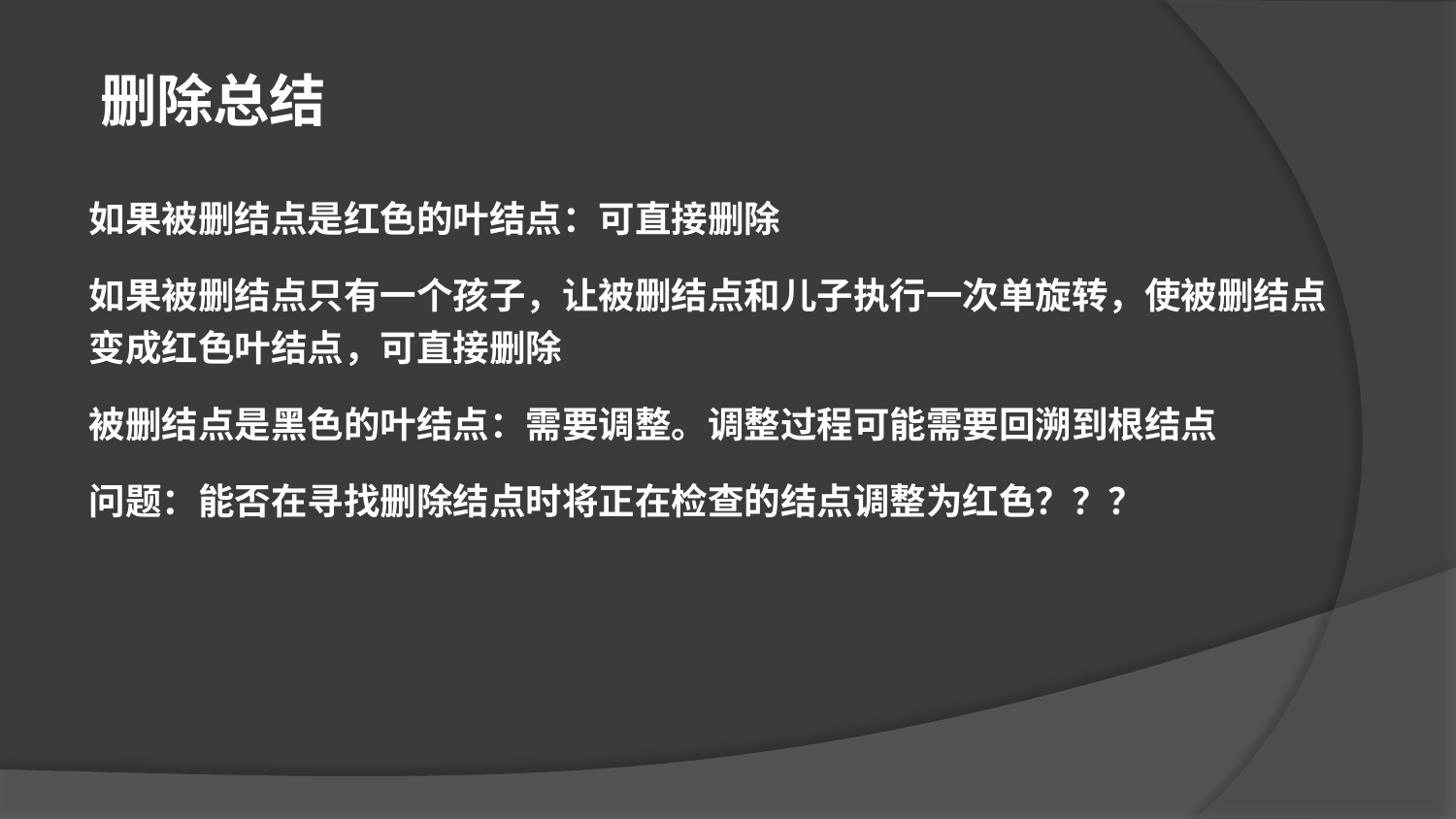

删除总结
如果被删结点是红色的叶结点：可直接删除
如果被删结点只有一个孩子，让被删结点和儿子执行一次单旋转，使被删结点变成红色叶结点，可直接删除
被删结点是黑色的叶结点：需要调整。调整过程可能需要回溯到根结点
问题：能否在寻找删除结点时将正在检查的结点调整为红色？？？